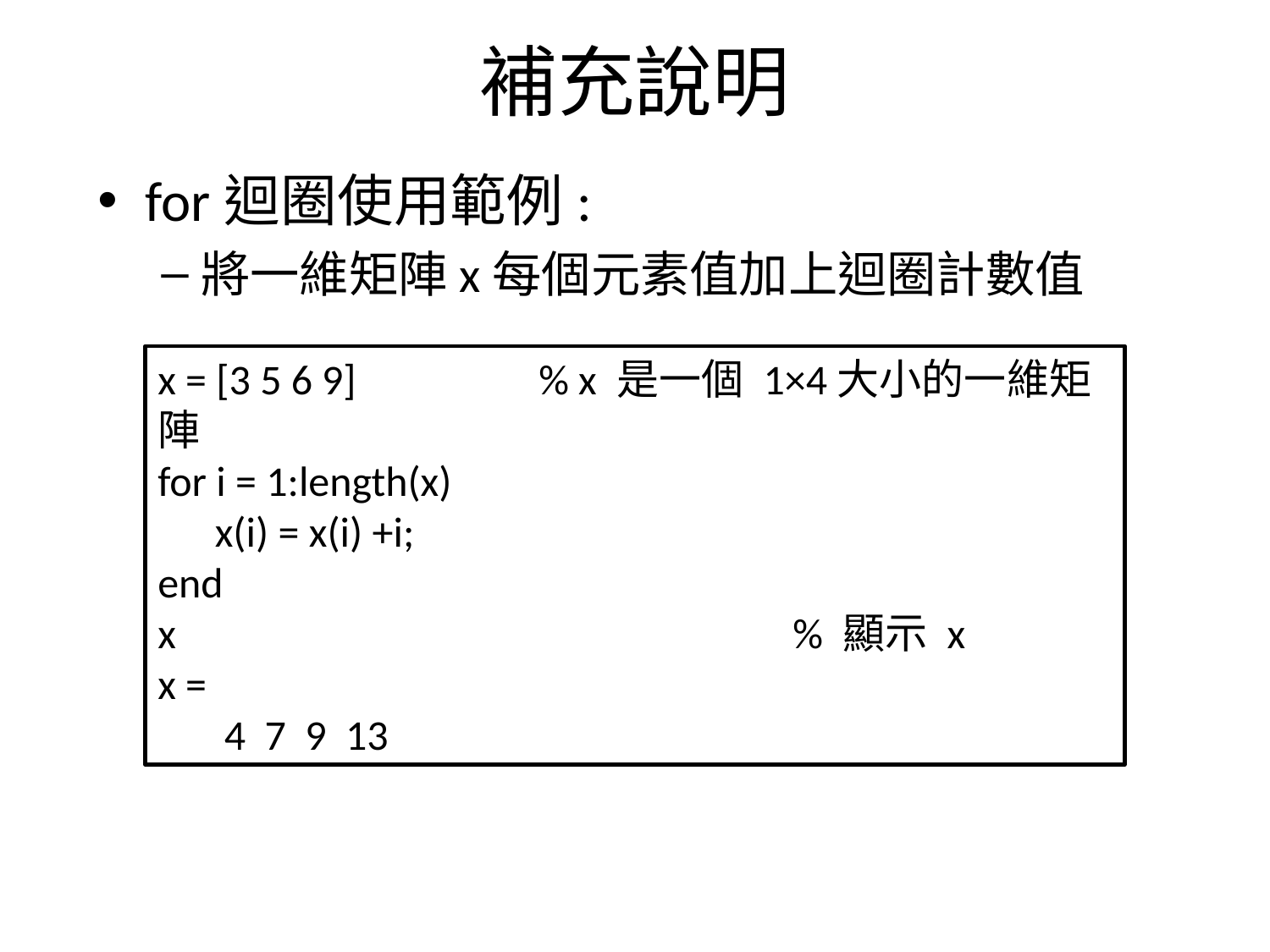

# 補充說明
for迴圈使用範例:
將一維矩陣x每個元素值加上迴圈計數值
x = [3 5 6 9]		% x 是一個 1×4大小的一維矩陣
for i = 1:length(x)
      x(i) = x(i) +i;
end
x					% 顯示 x
x =
       4  7  9  13